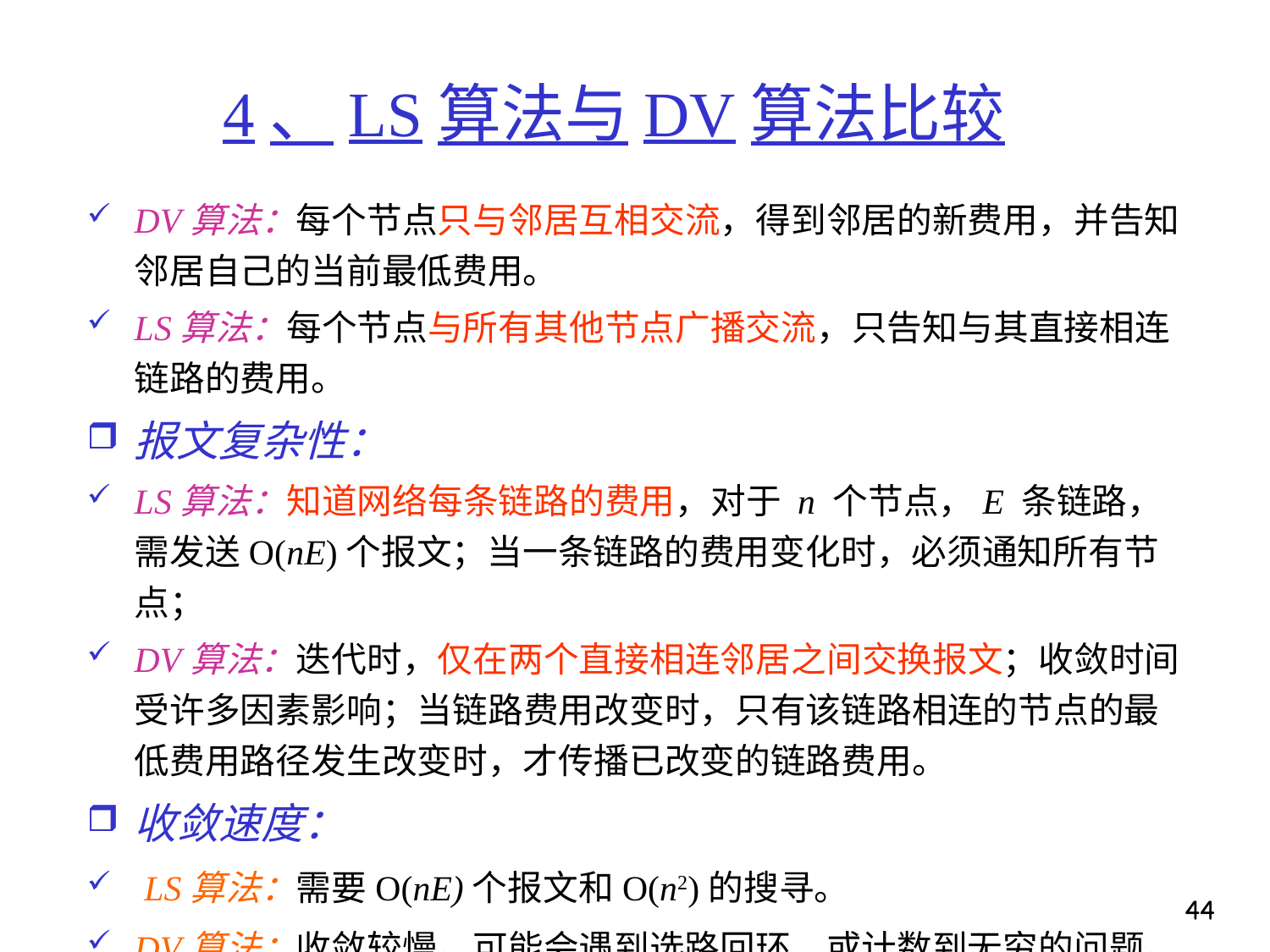

# 4、LS算法与DV算法比较
DV算法：每个节点只与邻居互相交流，得到邻居的新费用，并告知邻居自己的当前最低费用。
LS算法：每个节点与所有其他节点广播交流，只告知与其直接相连链路的费用。
报文复杂性：
LS算法：知道网络每条链路的费用，对于 n 个节点，E 条链路，需发送O(nE)个报文；当一条链路的费用变化时，必须通知所有节点；
DV算法：迭代时，仅在两个直接相连邻居之间交换报文；收敛时间受许多因素影响；当链路费用改变时，只有该链路相连的节点的最低费用路径发生改变时，才传播已改变的链路费用。
收敛速度：
 LS算法：需要O(nE)个报文和O(n2)的搜寻。
DV算法：收敛较慢。可能会遇到选路回环，或计数到无穷的问题。

44